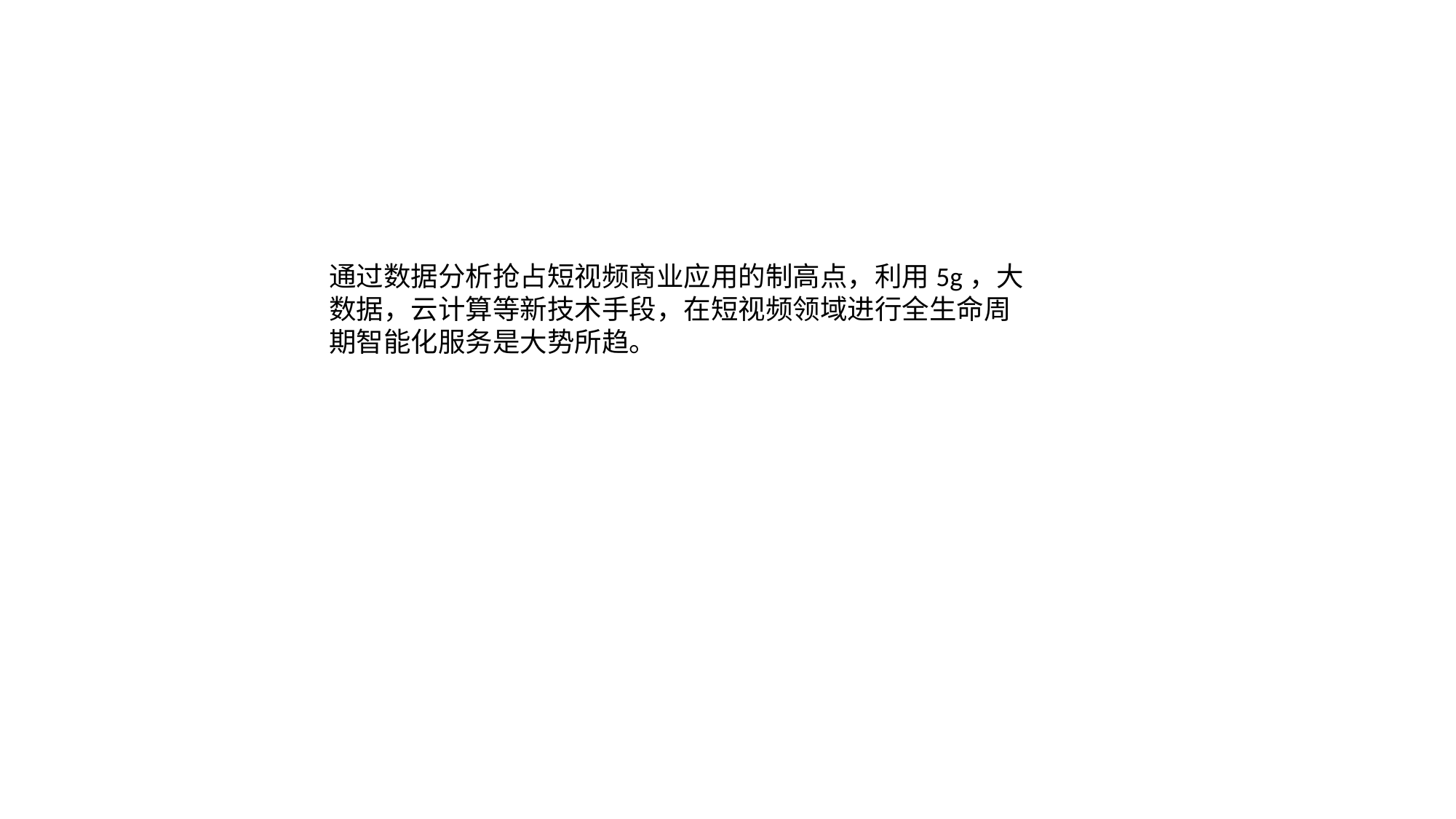

通过数据分析抢占短视频商业应用的制高点，利用5g，大数据，云计算等新技术手段，在短视频领域进行全生命周期智能化服务是大势所趋。